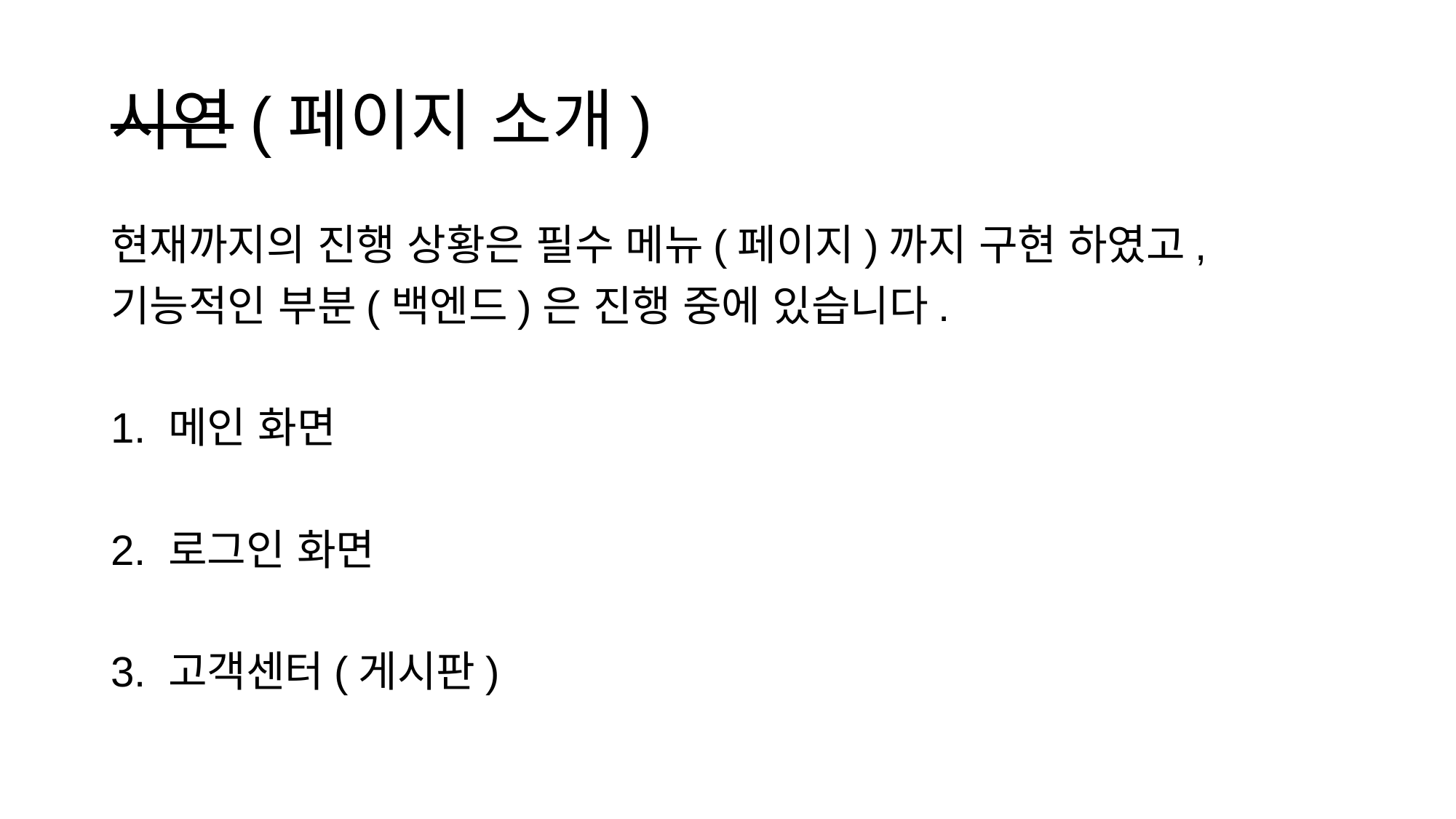

# 시연(페이지 소개)
현재까지의 진행 상황은 필수 메뉴(페이지)까지 구현 하였고,
기능적인 부분(백엔드)은 진행 중에 있습니다.

1. 메인 화면

2. 로그인 화면

3. 고객센터(게시판)